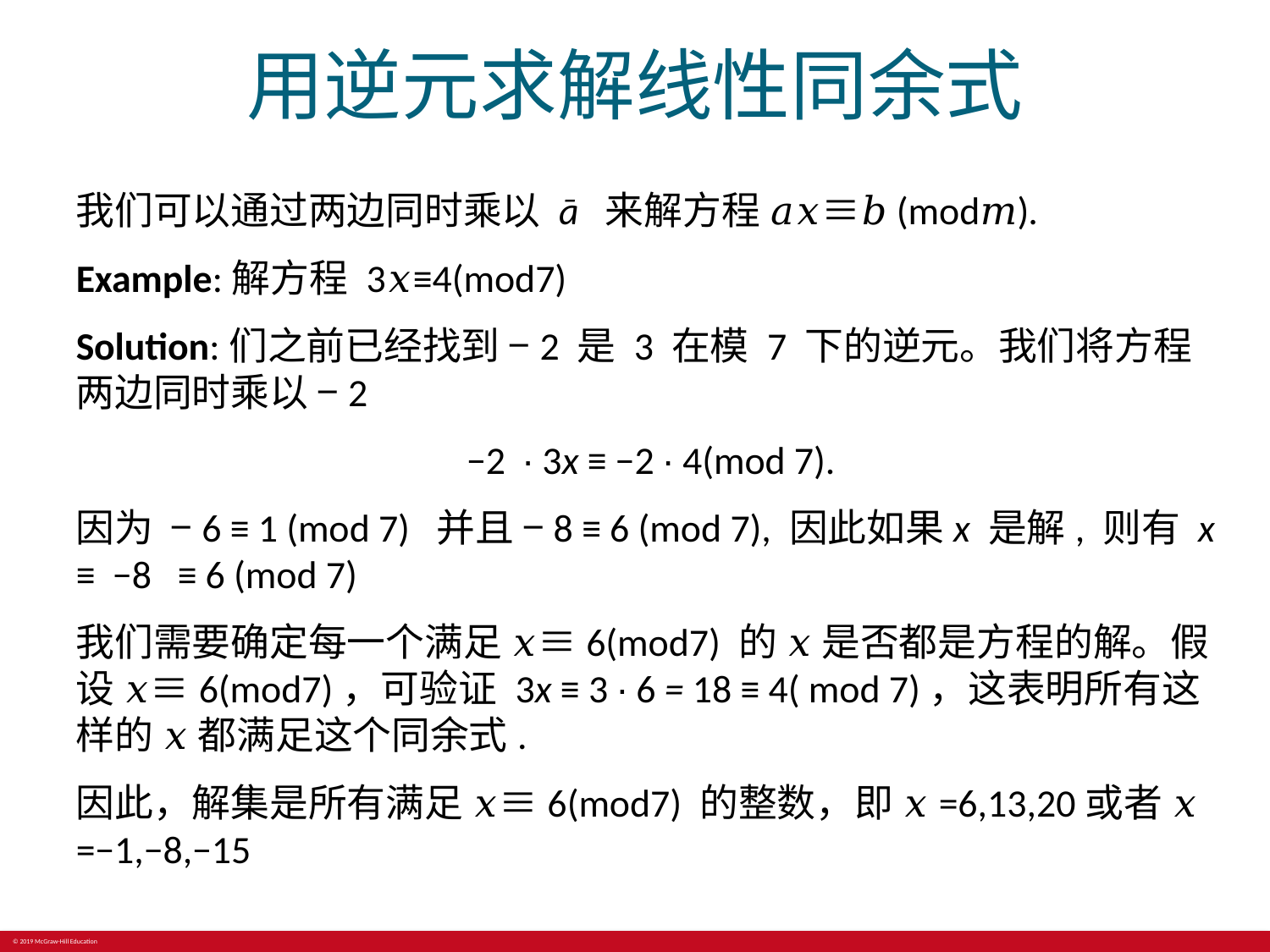

# 用逆元求解线性同余式
我们可以通过两边同时乘以 ā  来解方程 𝑎𝑥≡𝑏(mod𝑚).
Example:解方程 3𝑥≡4(mod7)
Solution:们之前已经找到 −2 是 3 在模 7 下的逆元。我们将方程两边同时乘以 −2
−2  ∙ 3x ≡ −2 ∙ 4(mod 7).
因为  −6 ≡ 1 (mod 7)  并且 −8 ≡ 6 (mod 7), 因此如果x 是解, 则有 x ≡  −8   ≡ 6 (mod 7)
我们需要确定每一个满足 𝑥≡6(mod7) 的 𝑥 是否都是方程的解。假设 𝑥≡6(mod7)，可验证 3x ≡ 3 ∙ 6 = 18 ≡ 4( mod 7)，这表明所有这样的 𝑥 都满足这个同余式.
因此，解集是所有满足 𝑥≡6(mod7) 的整数，即 𝑥=6,13,20或者 𝑥=−1,−8,−15